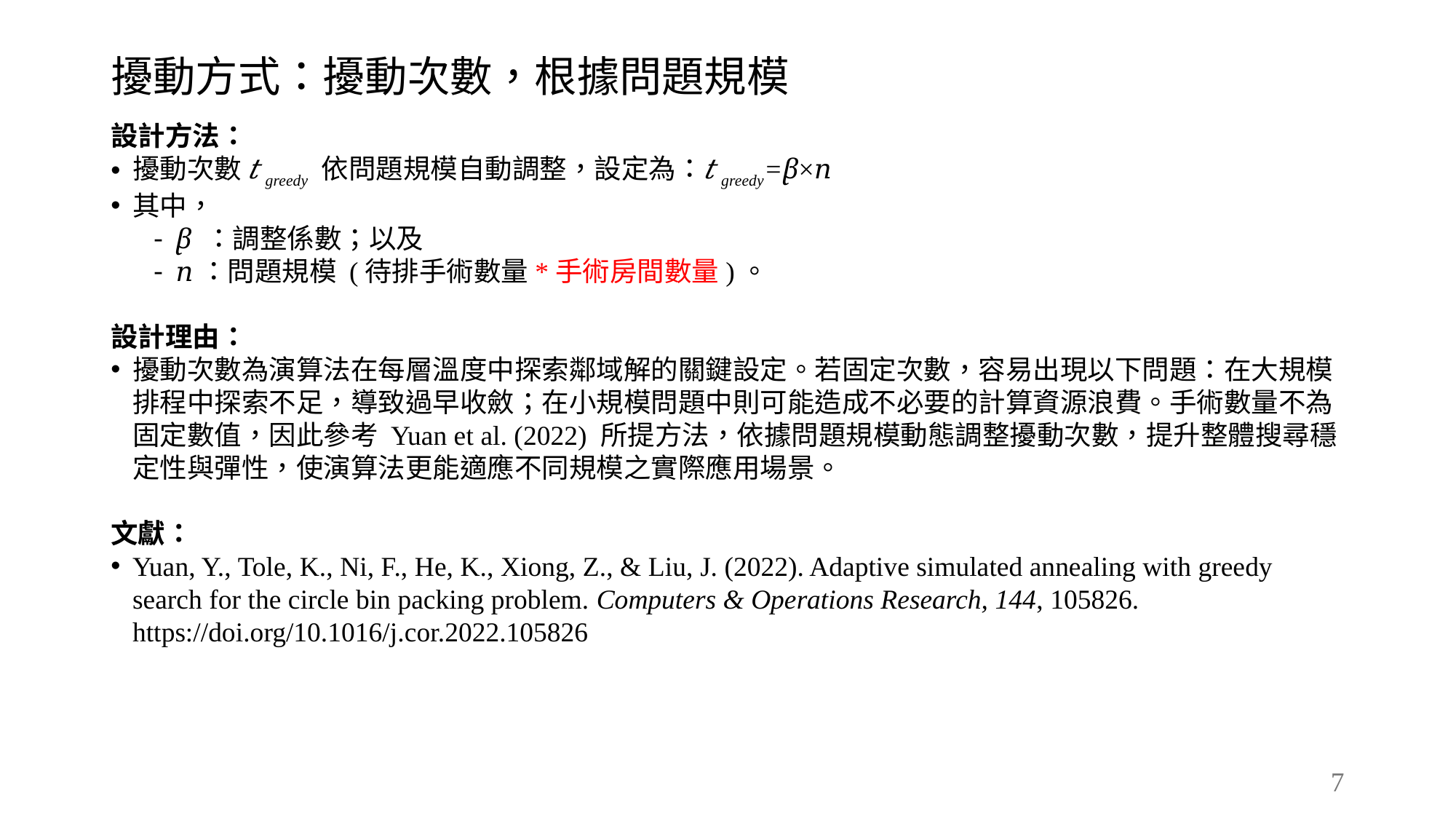

# 擾動方式：擾動次數，根據問題規模
設計方法：
擾動次數 𝑡greedy 依問題規模自動調整，設定為：𝑡greedy=ꞵ×𝑛
其中，
ꞵ ：調整係數；以及
𝑛：問題規模 (待排手術數量*手術房間數量)。

設計理由：
擾動次數為演算法在每層溫度中探索鄰域解的關鍵設定。若固定次數，容易出現以下問題：在大規模排程中探索不足，導致過早收斂；在小規模問題中則可能造成不必要的計算資源浪費。手術數量不為固定數值，因此參考 Yuan et al. (2022) 所提方法，依據問題規模動態調整擾動次數，提升整體搜尋穩定性與彈性，使演算法更能適應不同規模之實際應用場景。

文獻：
Yuan, Y., Tole, K., Ni, F., He, K., Xiong, Z., & Liu, J. (2022). Adaptive simulated annealing with greedy search for the circle bin packing problem. Computers & Operations Research, 144, 105826. https://doi.org/10.1016/j.cor.2022.105826
7